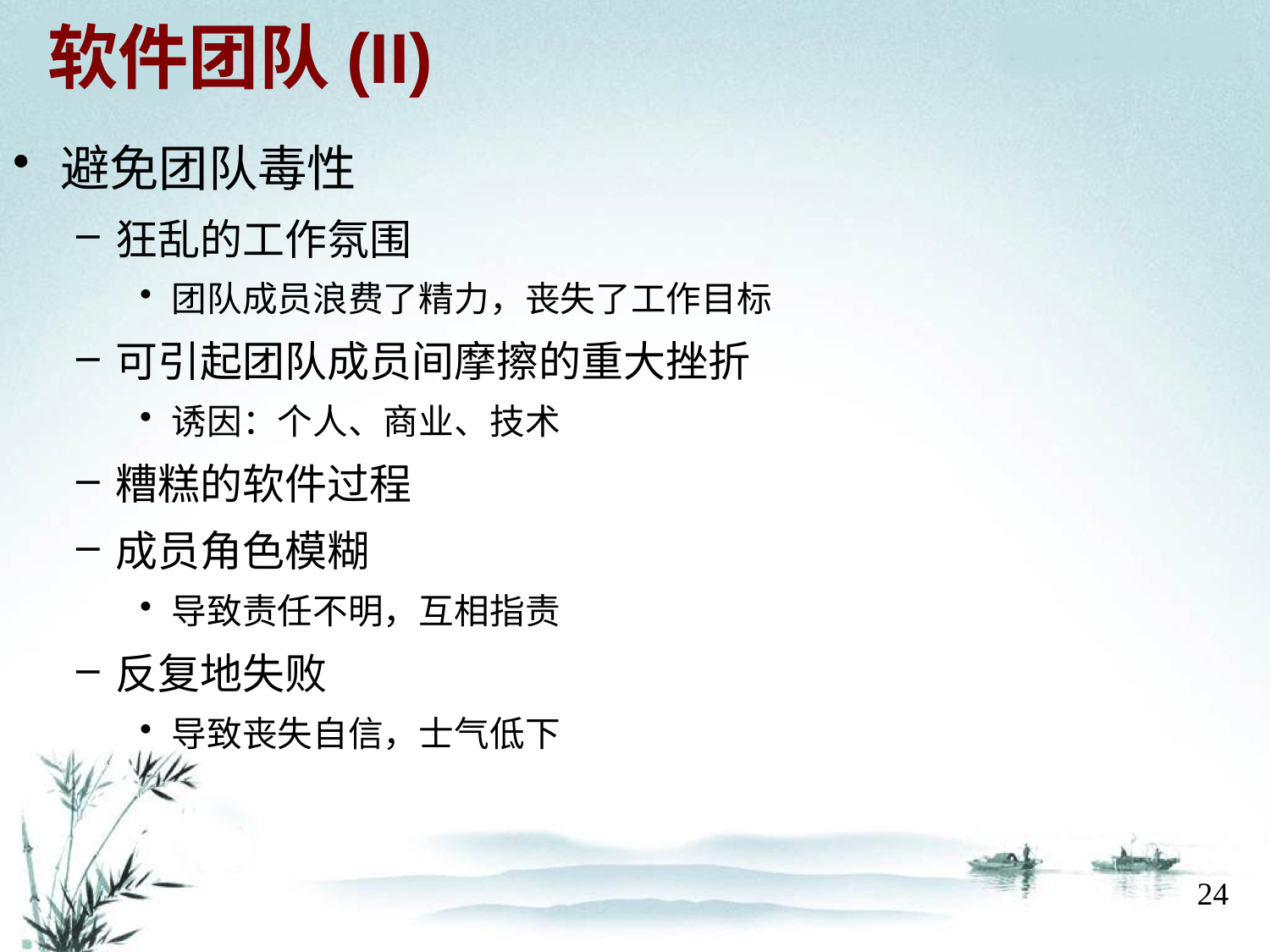

# 软件团队(II)
避免团队毒性
狂乱的工作氛围
团队成员浪费了精力，丧失了工作目标
可引起团队成员间摩擦的重大挫折
诱因：个人、商业、技术
糟糕的软件过程
成员角色模糊
导致责任不明，互相指责
反复地失败
导致丧失自信，士气低下
24